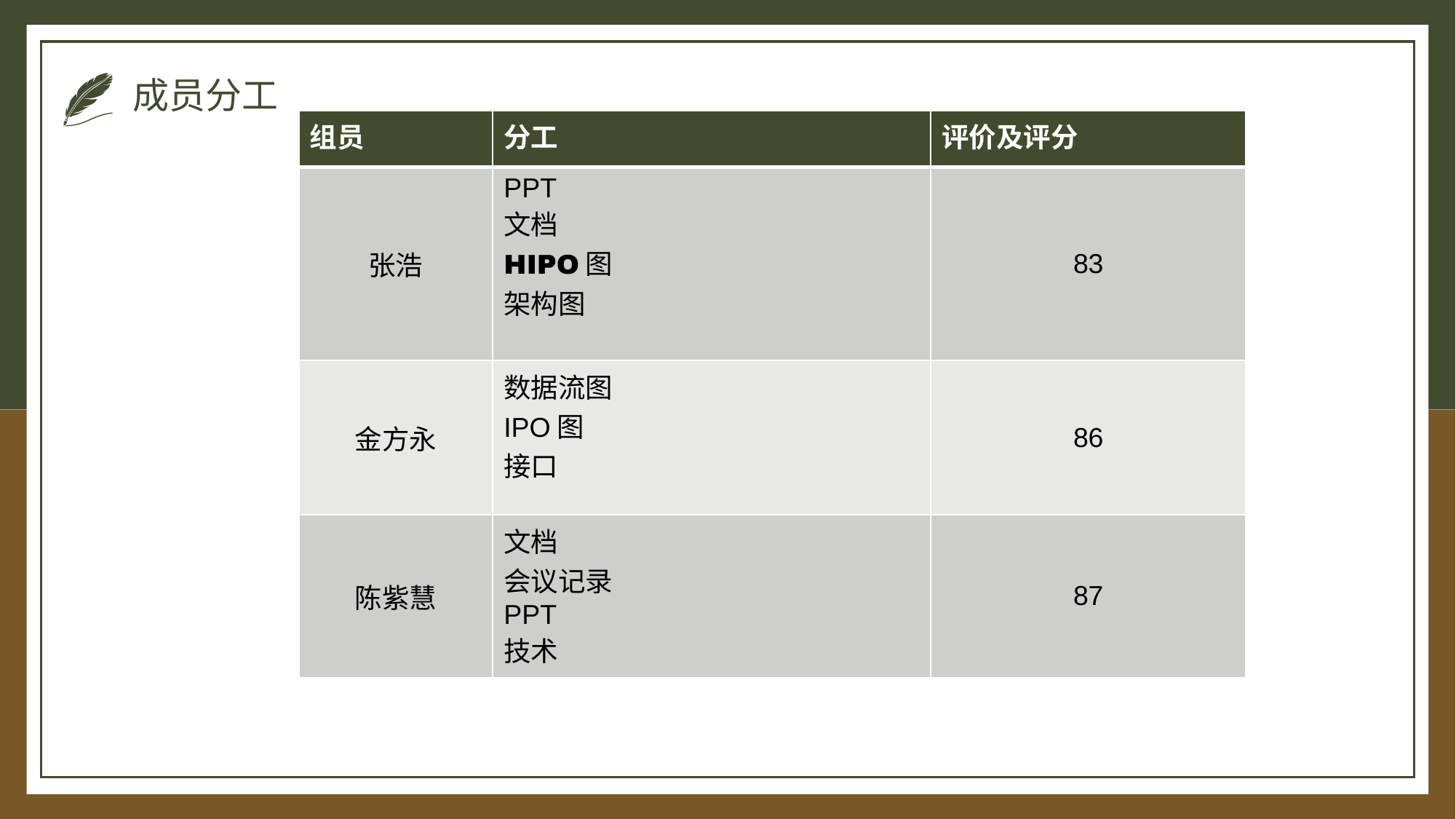

# 成员分工
| 组员 | 分工 | 评价及评分 |
| --- | --- | --- |
| 张浩 | PPT 文档 HIPO图 架构图 | 83 |
| 金方永 | 数据流图 IPO图 接口 | 86 |
| 陈紫慧 | 文档 会议记录 PPT 技术 | 87 |